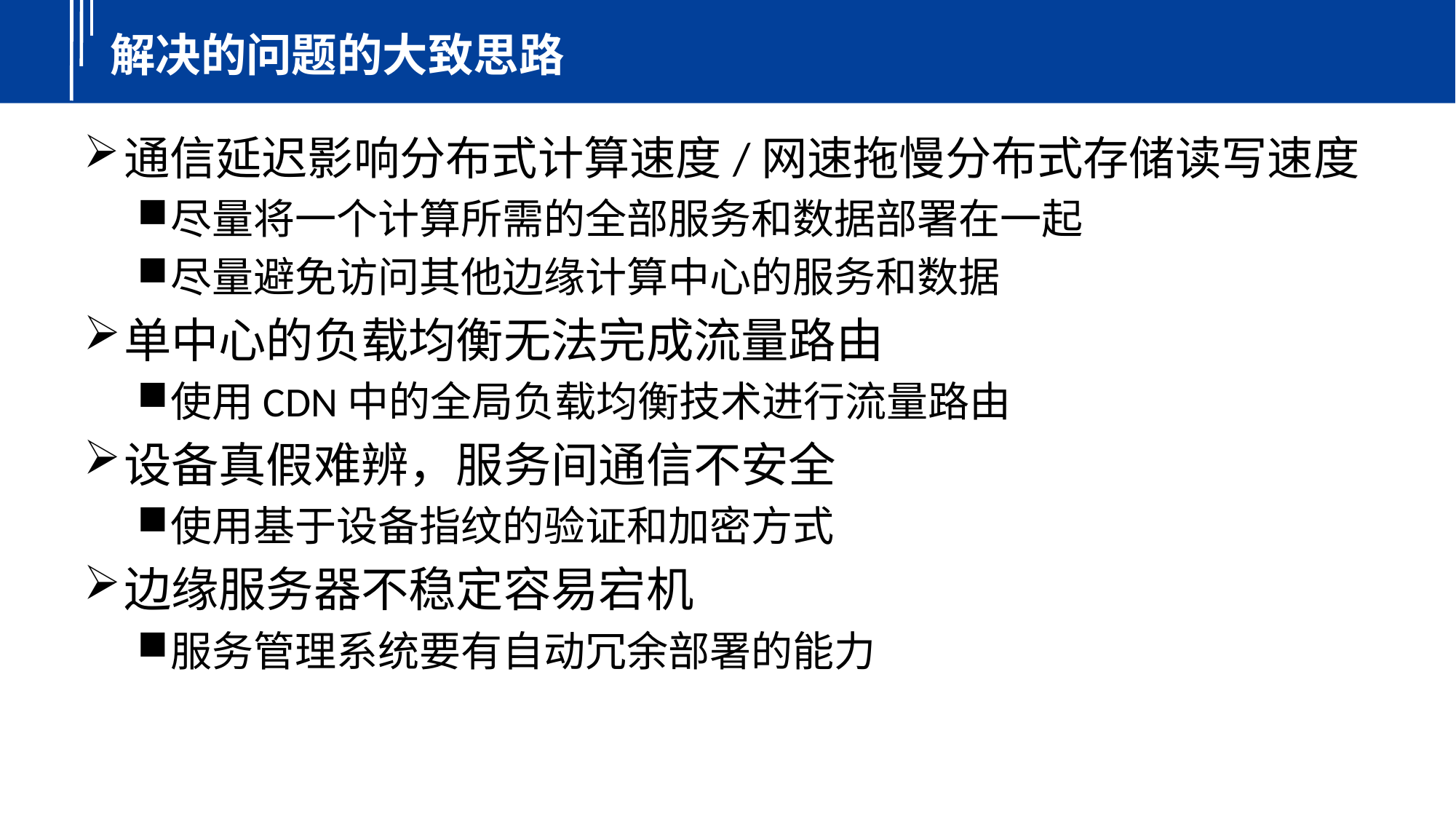

# 解决的问题的大致思路
通信延迟影响分布式计算速度/网速拖慢分布式存储读写速度
尽量将一个计算所需的全部服务和数据部署在一起
尽量避免访问其他边缘计算中心的服务和数据
单中心的负载均衡无法完成流量路由
使用CDN中的全局负载均衡技术进行流量路由
设备真假难辨，服务间通信不安全
使用基于设备指纹的验证和加密方式
边缘服务器不稳定容易宕机
服务管理系统要有自动冗余部署的能力